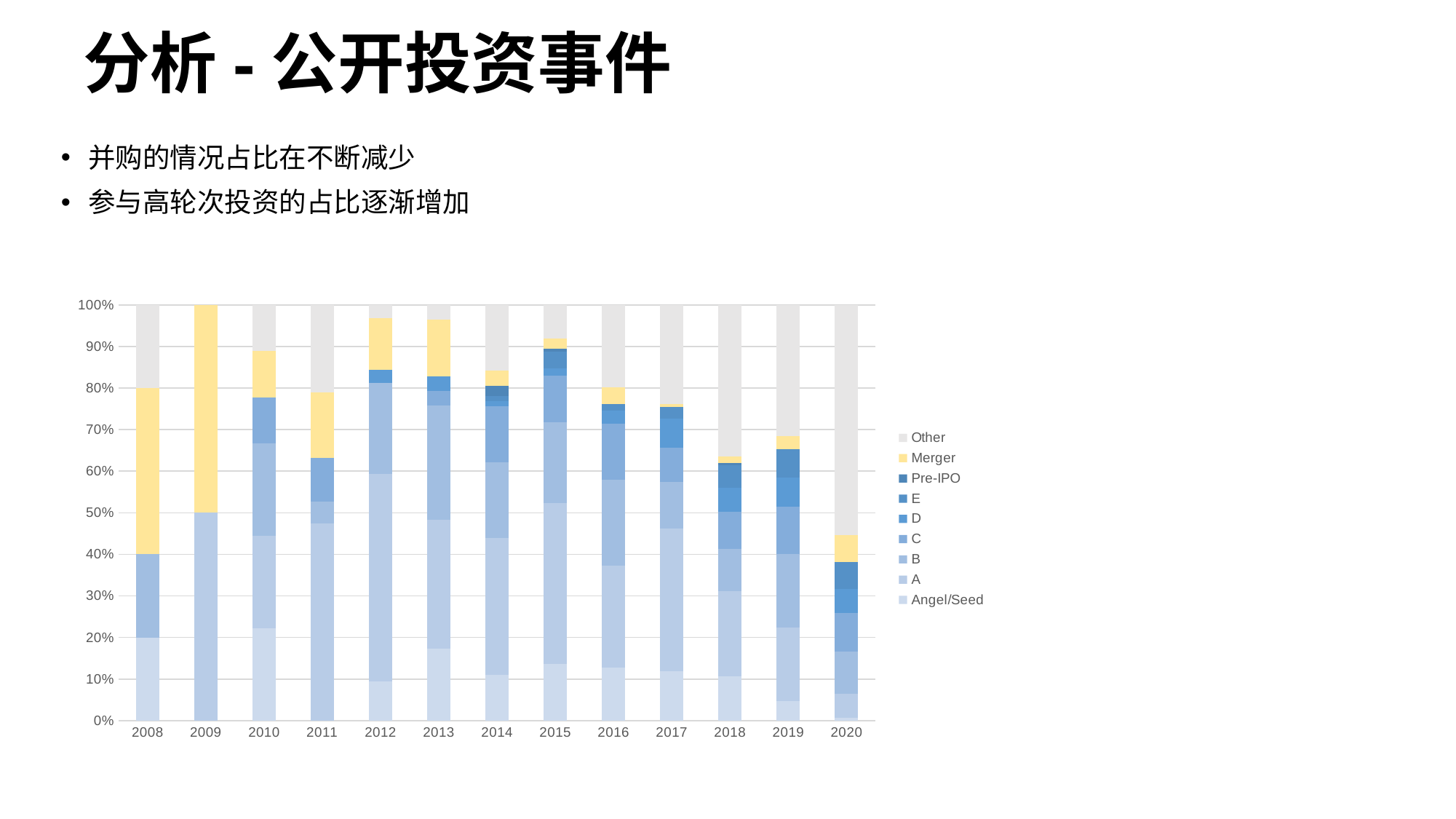

# 分析-公开投资事件
并购的情况占比在不断减少
参与高轮次投资的占比逐渐增加

### Chart

| Category | Angel/Seed | A | B | C | D | E | Pre-IPO | Merger | Other |
|---|---|---|---|---|---|---|---|---|---|
| 2008 | 1.0 | None | 1.0 | None | None | None | None | 2.0 | 1.0 |
| 2009 | None | 1.0 | None | None | None | None | None | 1.0 | None |
| 2010 | 2.0 | 2.0 | 2.0 | 1.0 | None | None | None | 1.0 | 1.0 |
| 2011 | None | 9.0 | 1.0 | 2.0 | None | None | None | 3.0 | 4.0 |
| 2012 | 3.0 | 16.0 | 7.0 | None | 1.0 | None | None | 4.0 | 1.0 |
| 2013 | 5.0 | 9.0 | 8.0 | 1.0 | 1.0 | None | None | 4.0 | 1.0 |
| 2014 | 9.0 | 27.0 | 15.0 | 11.0 | 1.0 | 1.0 | 2.0 | 3.0 | 13.0 |
| 2015 | 17.0 | 48.0 | 24.0 | 14.0 | 2.0 | 5.0 | 1.0 | 3.0 | 10.0 |
| 2016 | 16.0 | 31.0 | 26.0 | 17.0 | 4.0 | 2.0 | None | 5.0 | 25.0 |
| 2017 | 17.0 | 49.0 | 16.0 | 12.0 | 10.0 | 4.0 | None | 1.0 | 34.0 |
| 2018 | 20.0 | 39.0 | 19.0 | 17.0 | 11.0 | 10.0 | 1.0 | 3.0 | 69.0 |
| 2019 | 6.0 | 23.0 | 23.0 | 15.0 | 9.0 | 9.0 | None | 4.0 | 41.0 |
| 2020 | 1.0 | 8.0 | 14.0 | 13.0 | 8.0 | 9.0 | None | 9.0 | 77.0 |